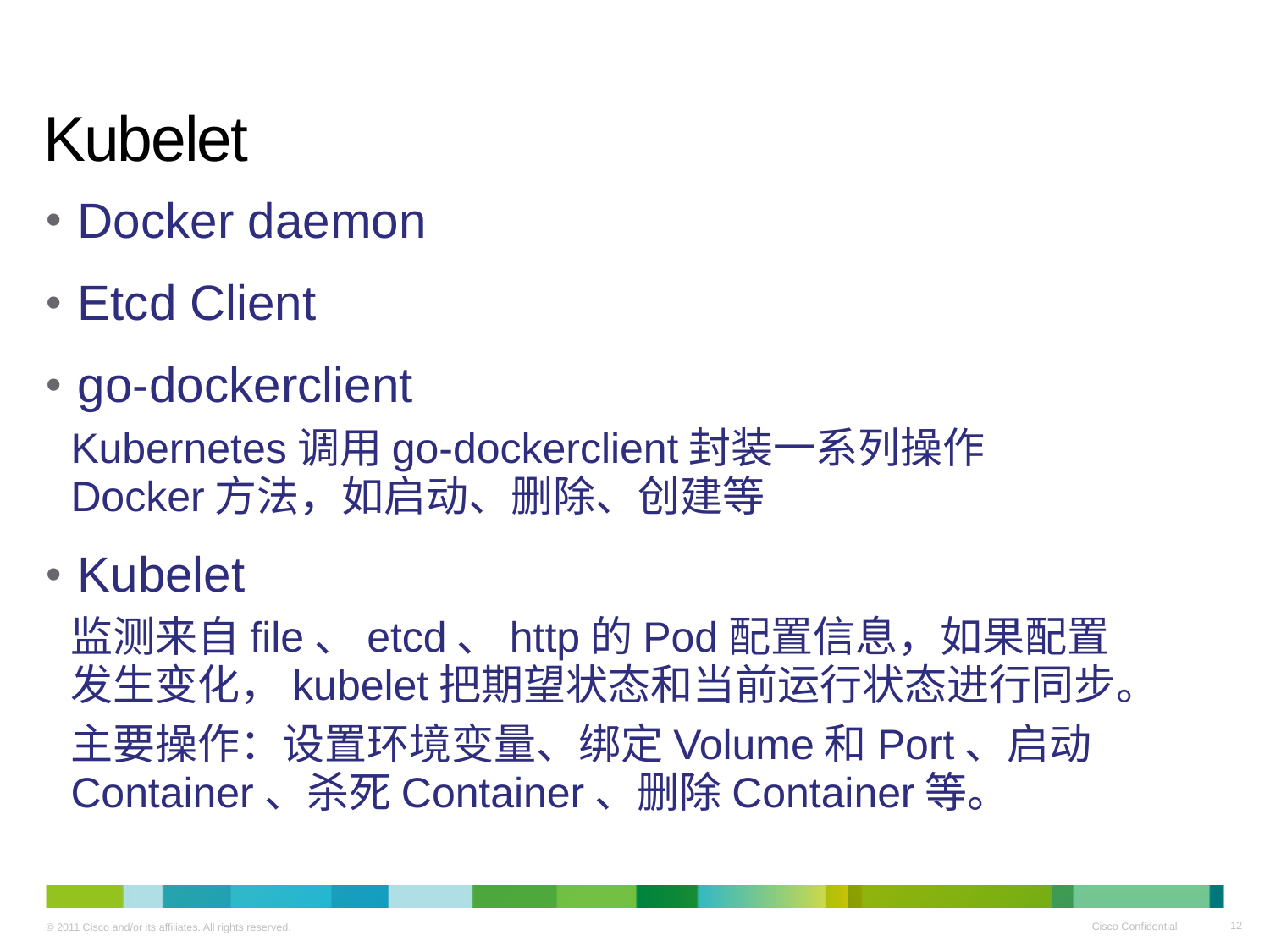

# Kubelet
Docker daemon
Etcd Client
go-dockerclient
Kubernetes调用go-dockerclient封装一系列操作Docker方法，如启动、删除、创建等
Kubelet
监测来自file、etcd、http的Pod配置信息，如果配置发生变化，kubelet把期望状态和当前运行状态进行同步。
主要操作：设置环境变量、绑定Volume和Port、启动Container、杀死Container、删除Container等。